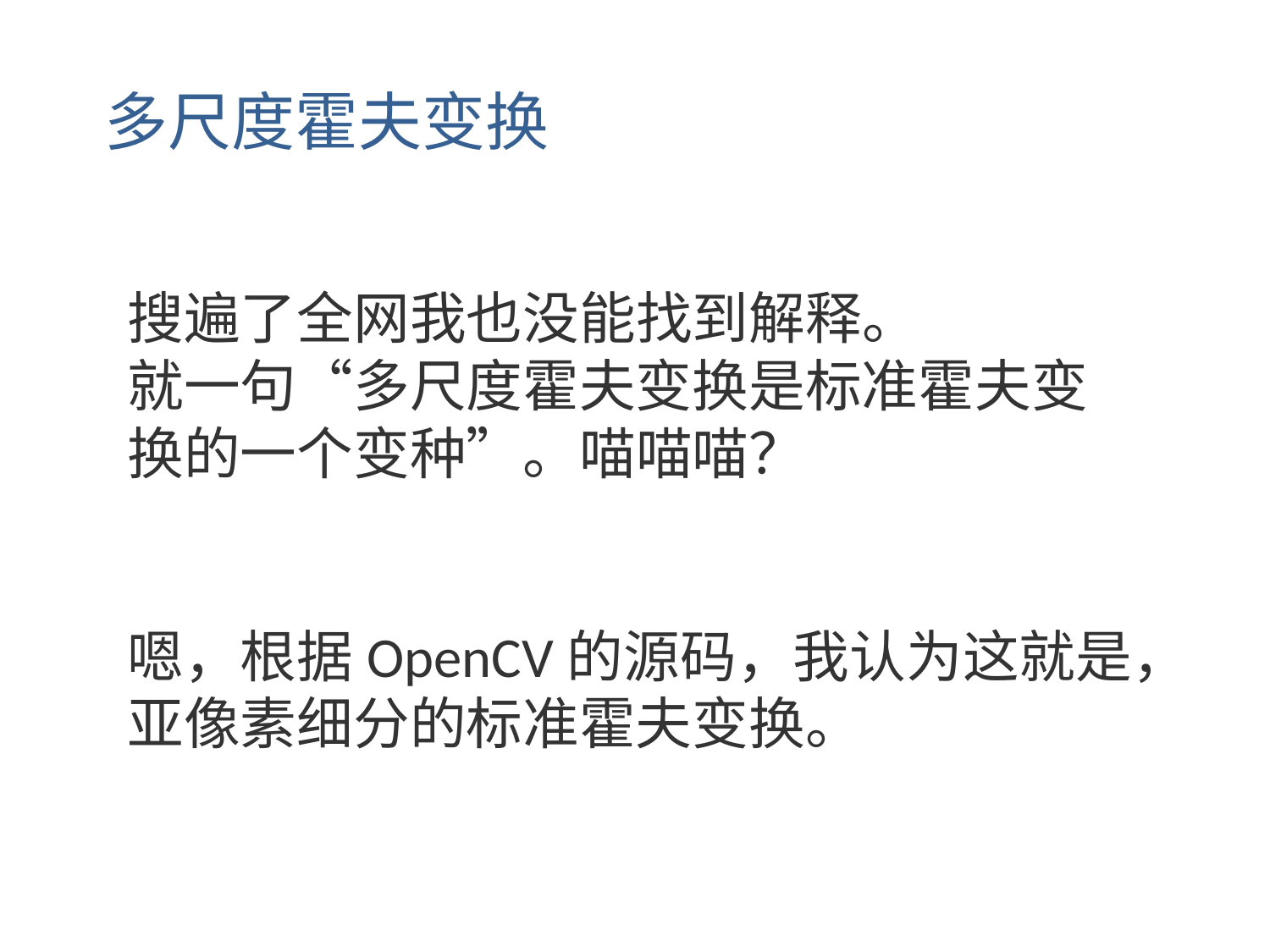

多尺度霍夫变换
搜遍了全网我也没能找到解释。
就一句“多尺度霍夫变换是标准霍夫变换的一个变种”。喵喵喵？

嗯，根据OpenCV的源码，我认为这就是，亚像素细分的标准霍夫变换。